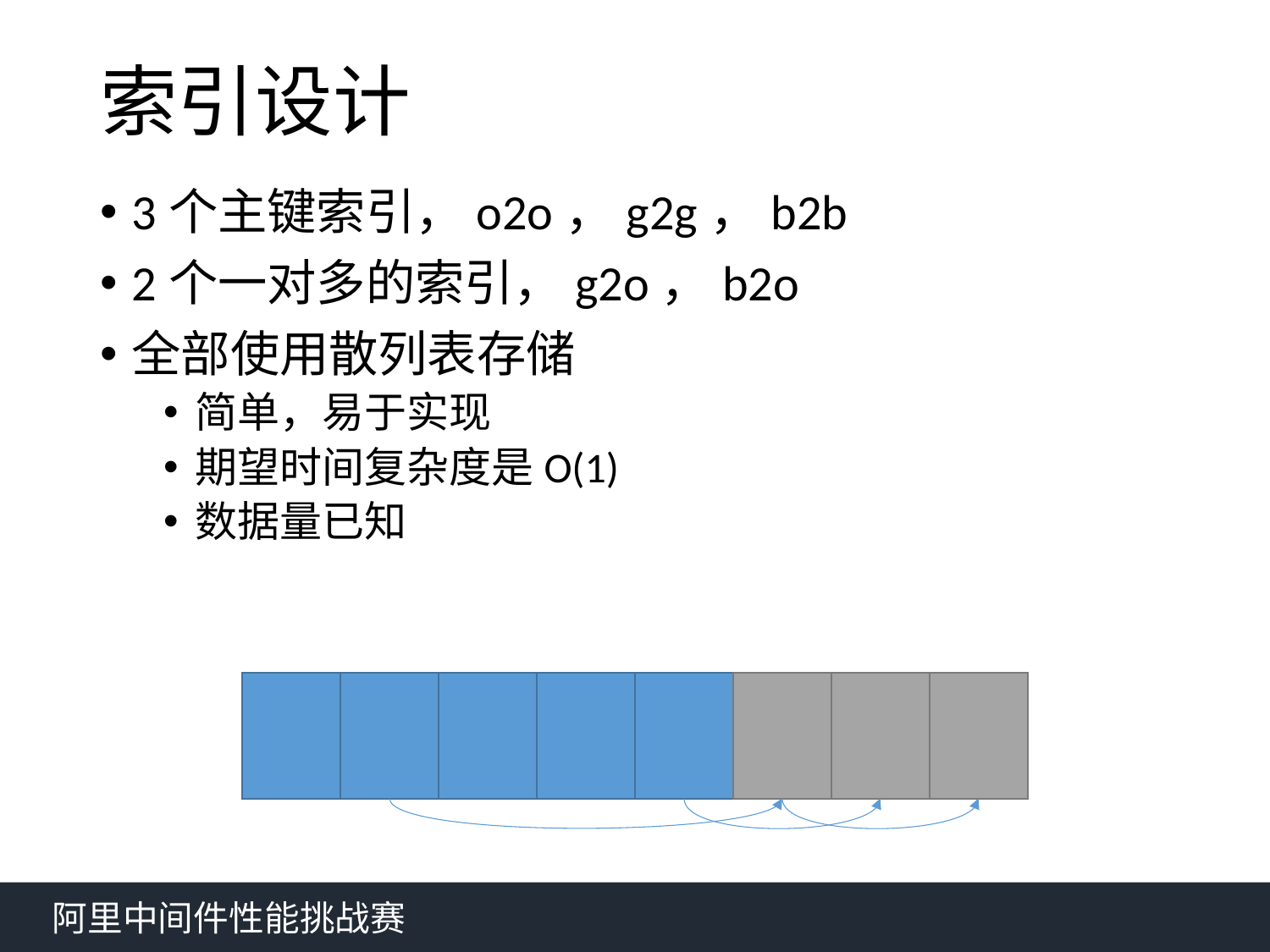

# 索引设计
3个主键索引，o2o，g2g，b2b
2个一对多的索引，g2o，b2o
全部使用散列表存储
简单，易于实现
期望时间复杂度是O(1)
数据量已知